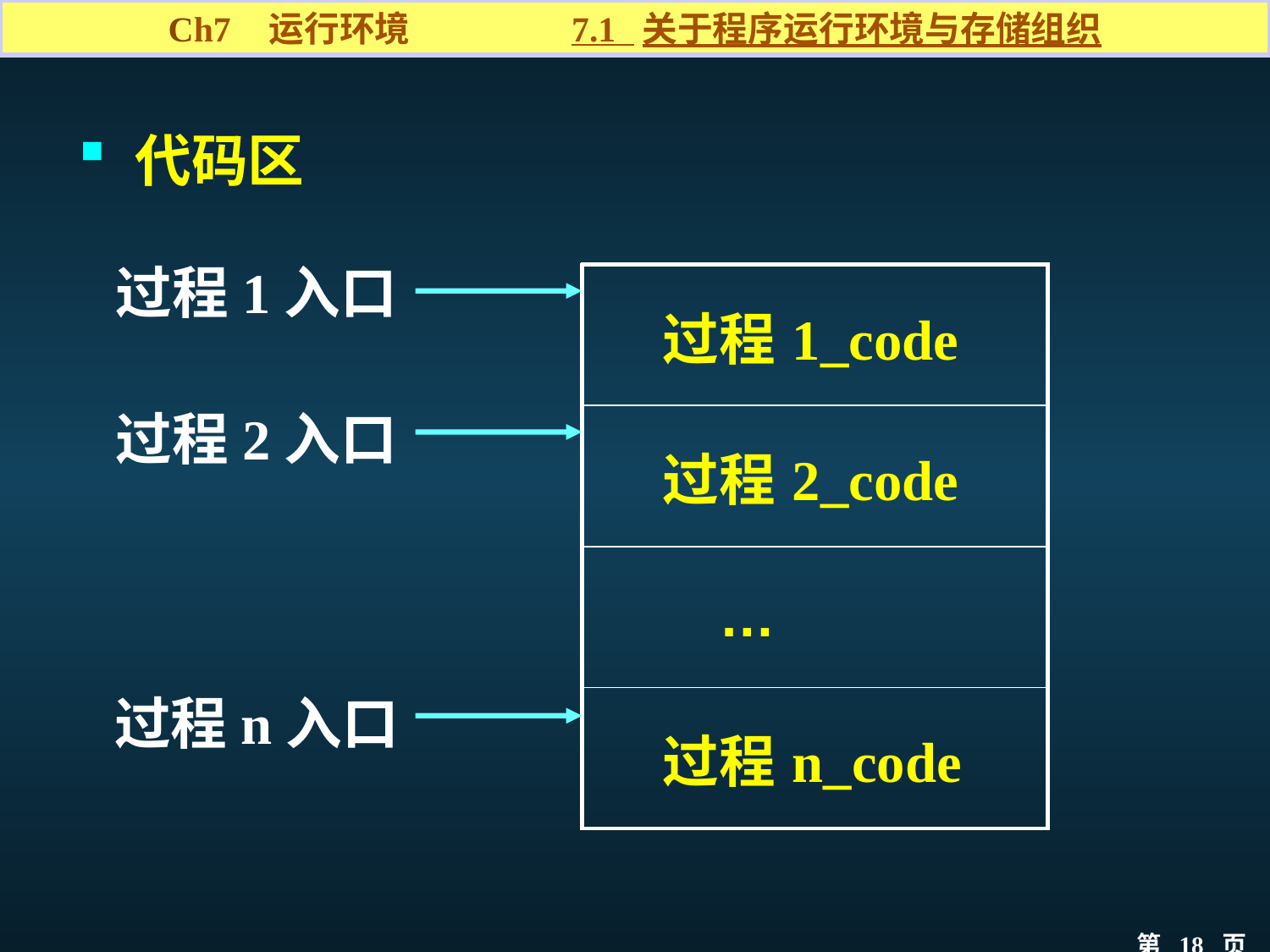

Ch7   运行环境                   7.1  关于程序运行环境与存储组织
 代码区
过程1入口

| 过程1\_code |
| --- |
| 过程2\_code |
| … |
| 过程n\_code |

过程2入口

过程n入口